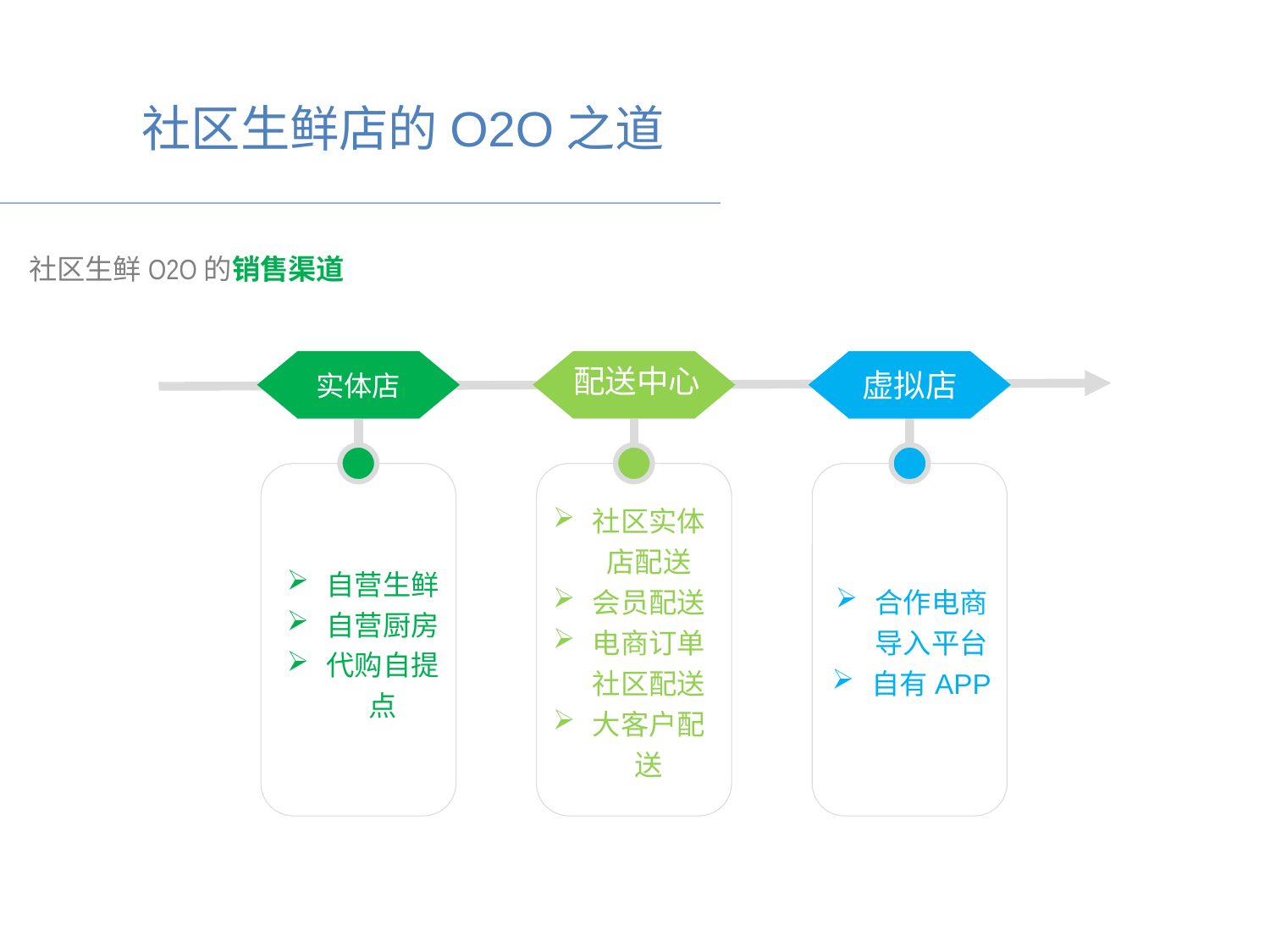

社区生鲜店的O2O之道
社区生鲜O2O的销售渠道
实体店

虚拟店
配送中心

合作电商导入平台
自有APP
社区实体店配送
会员配送
电商订单社区配送
大客户配送
自营生鲜
自营厨房
代购自提点